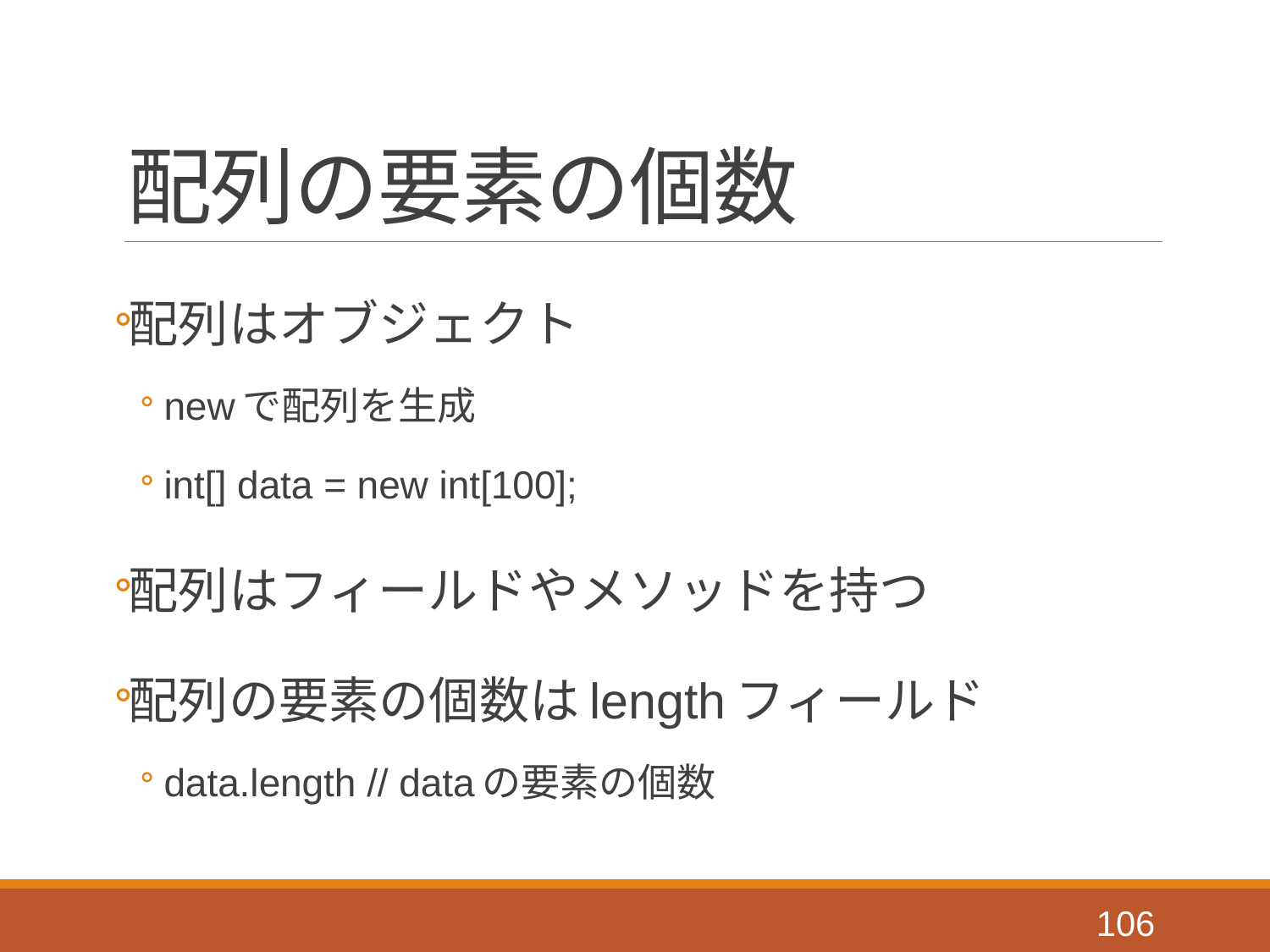

# 配列の要素の個数
配列はオブジェクト
newで配列を生成
int[] data = new int[100];
配列はフィールドやメソッドを持つ
配列の要素の個数はlengthフィールド
data.length // dataの要素の個数
106